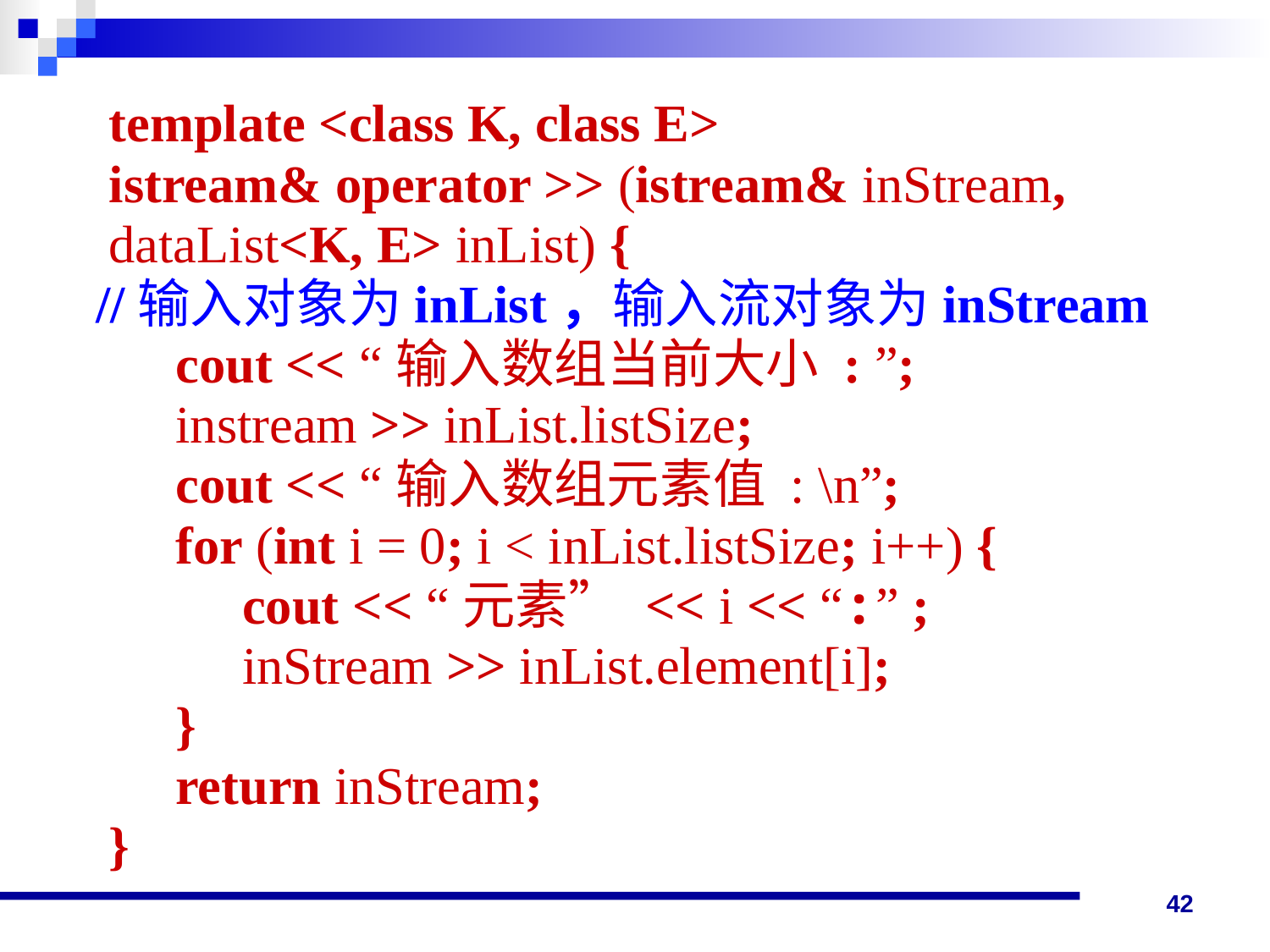

template <class K, class E>
 istream& operator >> (istream& inStream,
 dataList<K, E> inList) {
//输入对象为inList，输入流对象为inStream
      cout << “输入数组当前大小 : ”;
      instream >> inList.listSize;
      cout << “输入数组元素值 : \n”;
      for (int i = 0; i < inList.listSize; i++) {
           cout << “元素” << i << “:” ;
           inStream >> inList.element[i];
      }
      return inStream;
 }
42